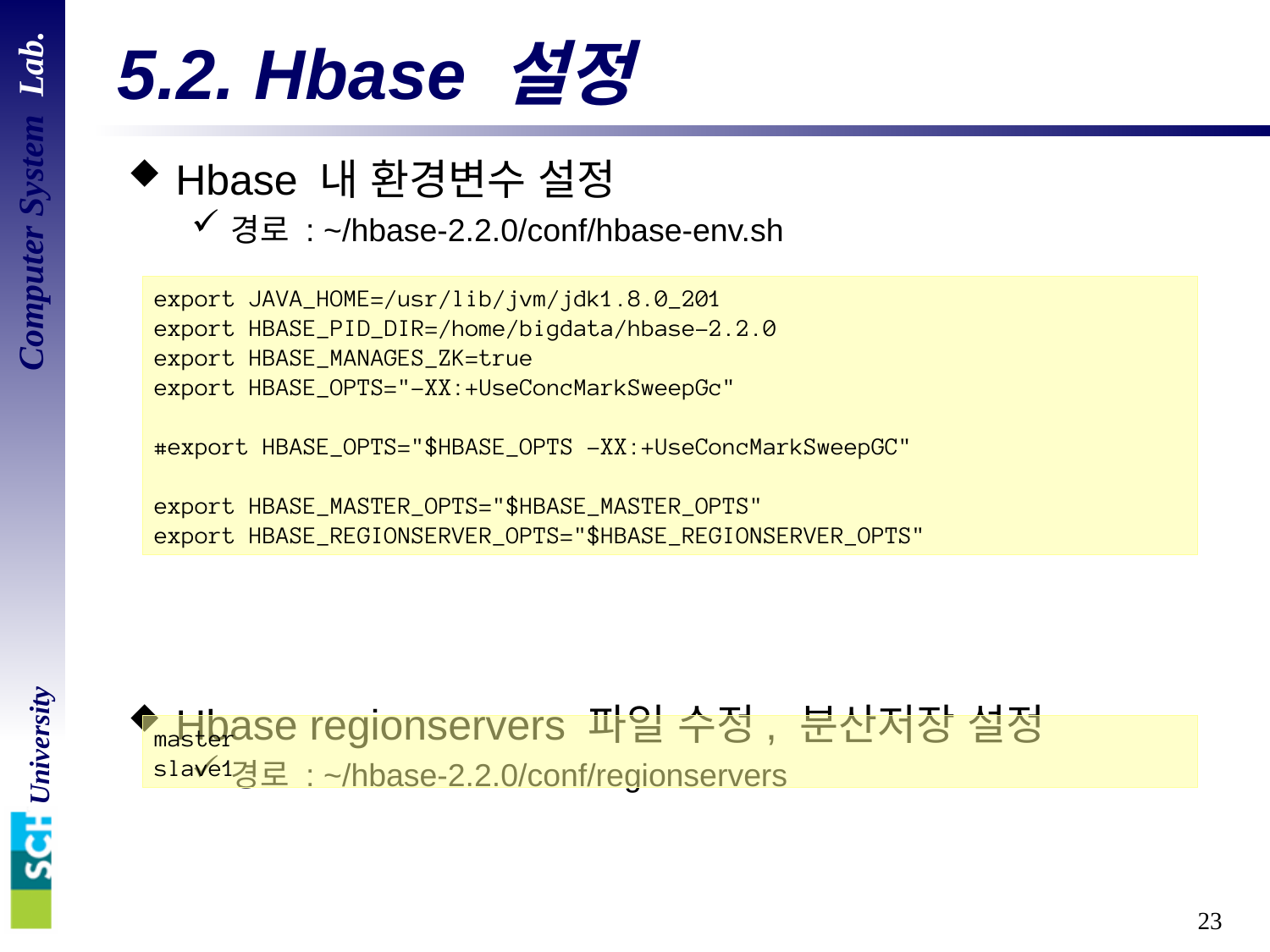

# 5.2. Hbase 설정
Hbase 내 환경변수 설정
경로 : ~/hbase-2.2.0/conf/hbase-env.sh

Hbase regionservers 파일 수정, 분산저장 설정
경로 : ~/hbase-2.2.0/conf/regionservers

export JAVA_HOME=/usr/lib/jvm/jdk1.8.0_201
export HBASE_PID_DIR=/home/bigdata/hbase-2.2.0
export HBASE_MANAGES_ZK=true
export HBASE_OPTS="-XX:+UseConcMarkSweepGc"

#export HBASE_OPTS="$HBASE_OPTS -XX:+UseConcMarkSweepGC"

export HBASE_MASTER_OPTS="$HBASE_MASTER_OPTS"
export HBASE_REGIONSERVER_OPTS="$HBASE_REGIONSERVER_OPTS"
master
slave1